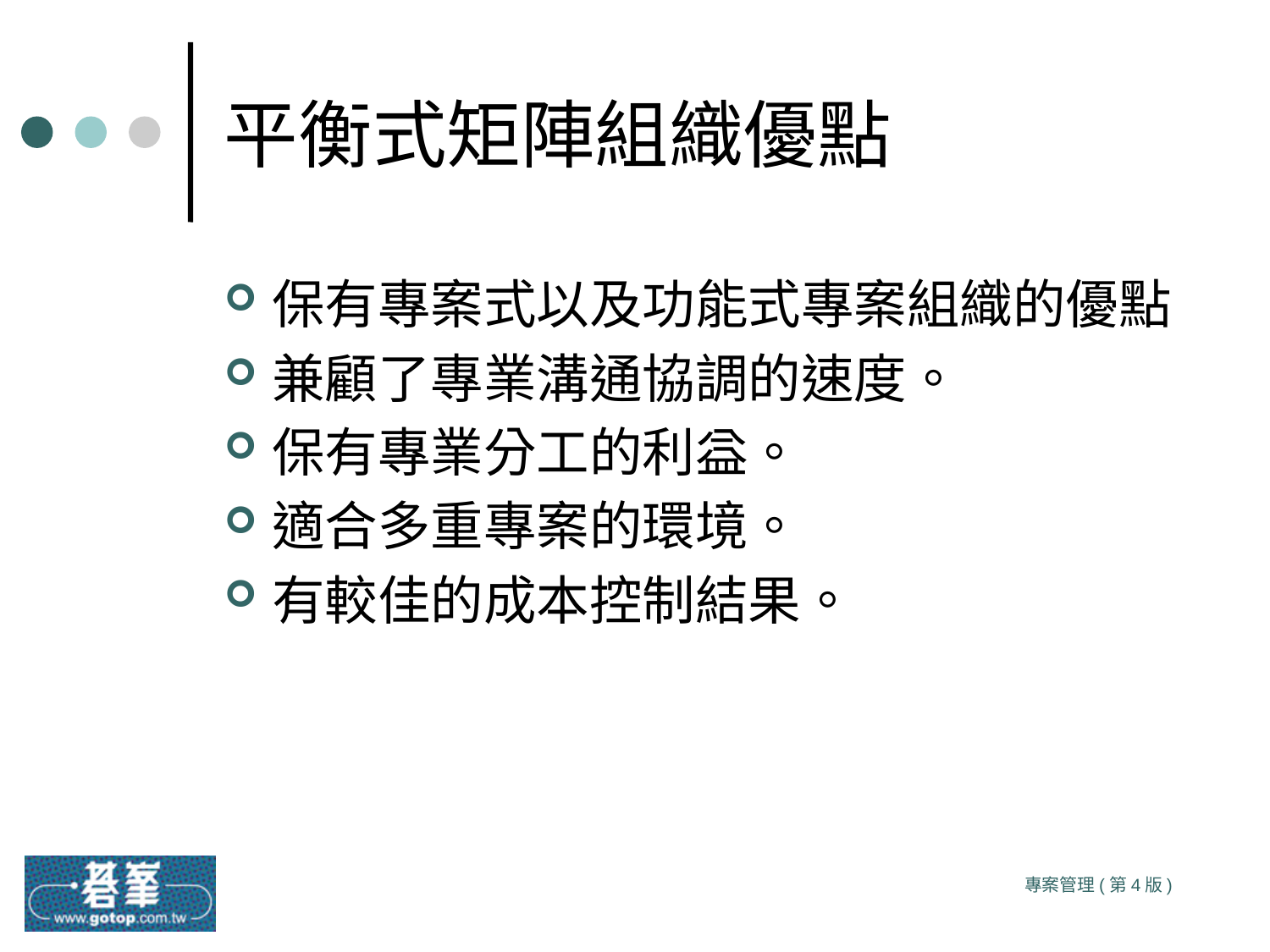

# 平衡式矩陣組織優點
保有專案式以及功能式專案組織的優點
兼顧了專業溝通協調的速度。
保有專業分工的利益。
適合多重專案的環境。
有較佳的成本控制結果。
專案管理(第4版)